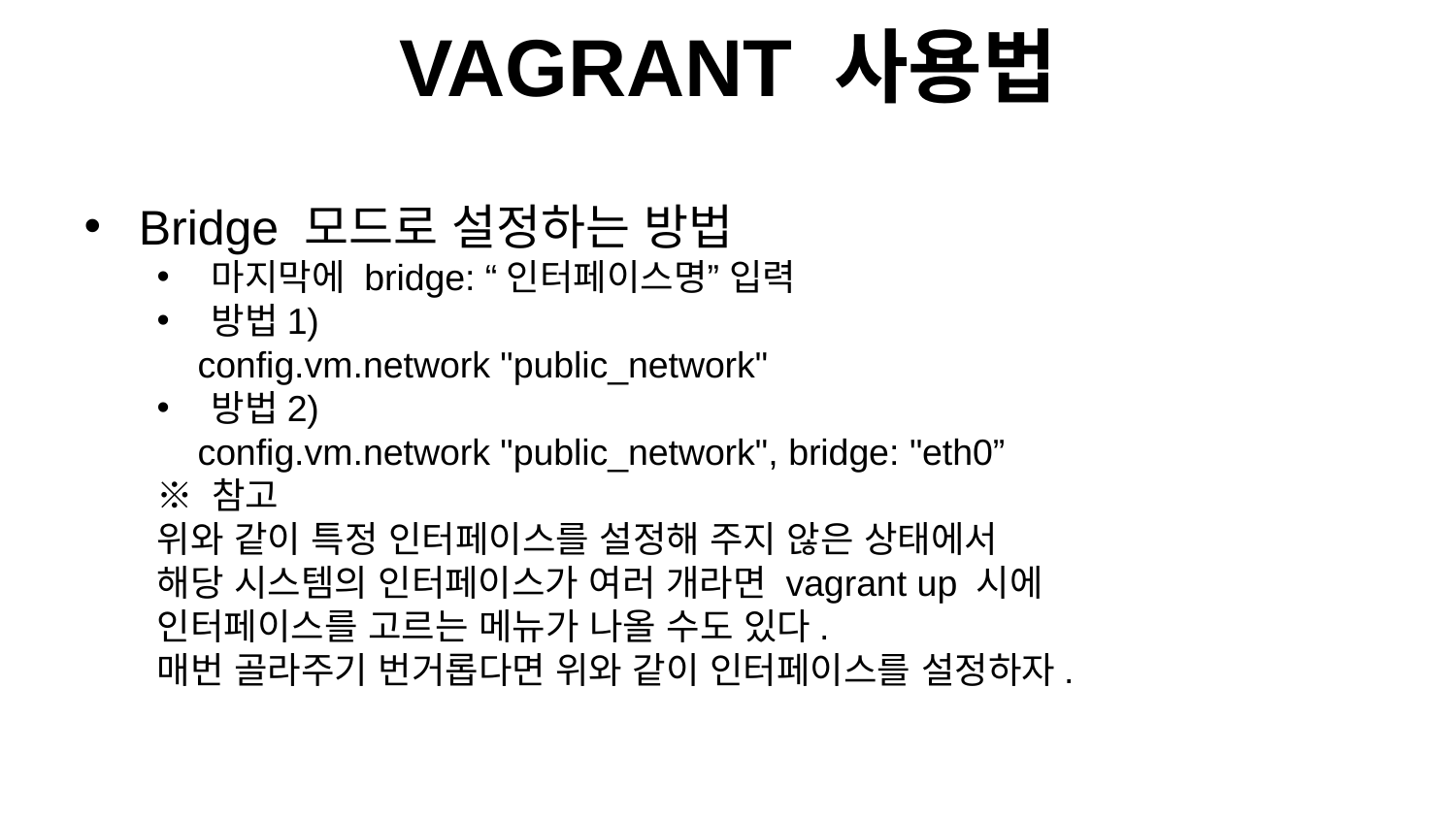

# VAGRANT 사용법
Bridge 모드로 설정하는 방법
마지막에 bridge: “인터페이스명” 입력
방법1)
    config.vm.network "public_network"
방법2)
    config.vm.network "public_network", bridge: "eth0”
※ 참고
위와 같이 특정 인터페이스를 설정해 주지 않은 상태에서
해당 시스템의 인터페이스가 여러 개라면 vagrant up 시에
인터페이스를 고르는 메뉴가 나올 수도 있다.
매번 골라주기 번거롭다면 위와 같이 인터페이스를 설정하자.